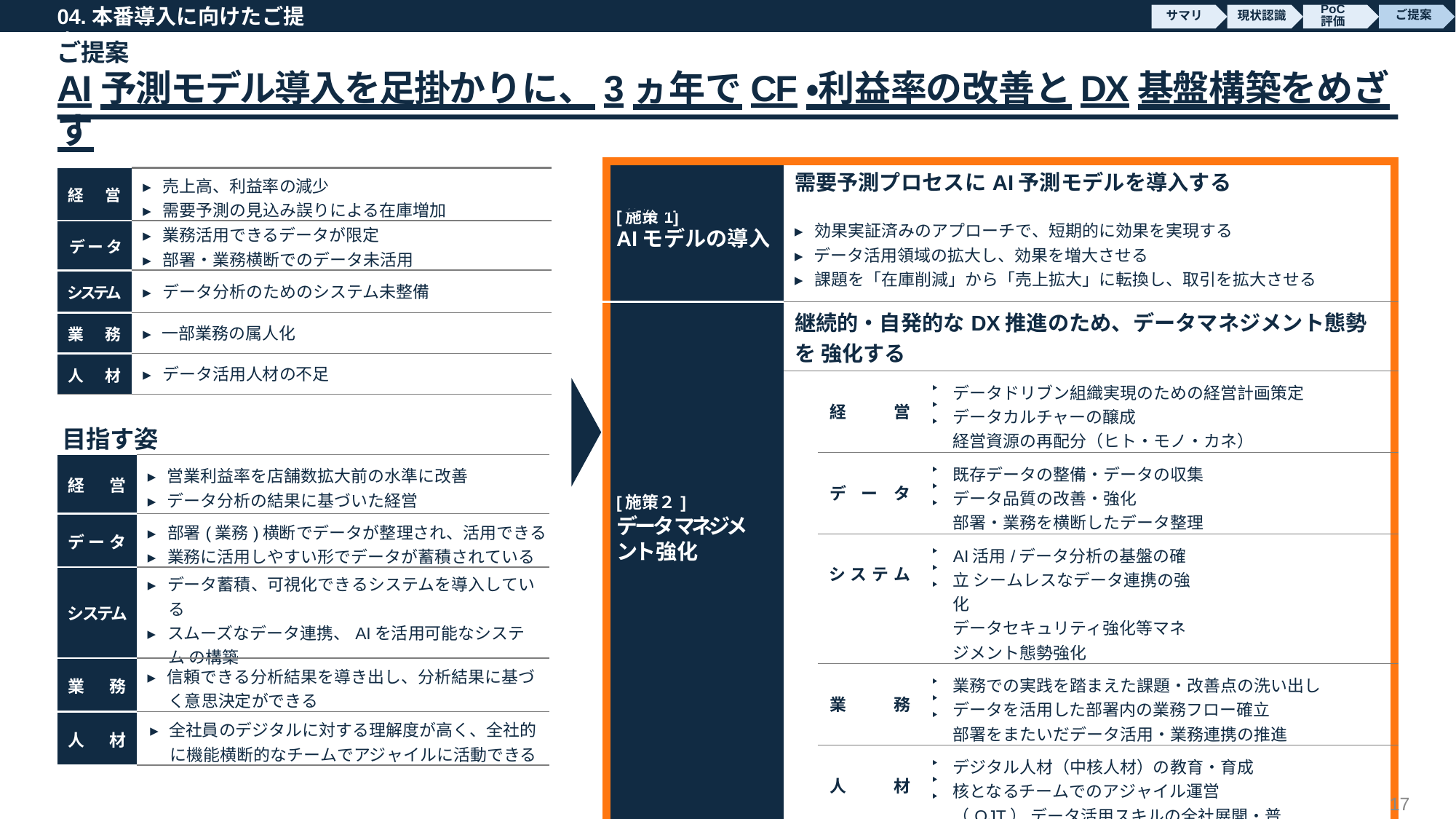

04.本番導入に向けたご提案
PoC
評価

ご提案
サマリ	現状認識
ご提案
AI予測モデル導入を足掛かりに、3ヵ年でCF・利益率の改善とDX基盤構築をめざす
課題	ご提案の概要
|  | 需要予測プロセスにAI予測モデルを導入する |  |  |  |  |  |
| --- | --- | --- | --- | --- | --- | --- |
| [施策1] AIモデルの導入 | ▸ 効果実証済みのアプローチで、短期的に効果を実現する ▸ データ活用領域の拡大し、効果を増大させる ▸ 課題を「在庫削減」から「売上拡大」に転換し、取引を拡大させる |  |  |  |  |  |
| [施策２] データマネジメン ト強化 | 継続的・自発的なDX推進のため、データマネジメント態勢を 強化する |  |  |  |  |  |
|  |  | 経 |  | 営 | ▸ ▸ ▸ | データドリブン組織実現のための経営計画策定 データカルチャーの醸成 経営資源の再配分（ヒト・モノ・カネ） |
|  |  | デ | ー | タ | ▸ ▸ ▸ | 既存データの整備・データの収集 データ品質の改善・強化 部署・業務を横断したデータ整理 |
|  |  | シ ス テ ム |  |  | ▸ ▸ ▸ | AI活用/データ分析の基盤の確立 シームレスなデータ連携の強化 データセキュリティ強化等マネジメント態勢強化 |
|  |  | 業 |  | 務 | ▸ ▸ ▸ | 業務での実践を踏まえた課題・改善点の洗い出し データを活用した部署内の業務フロー確立 部署をまたいだデータ活用・業務連携の推進 |
|  |  | 人 |  | 材 | ▸ ▸ ▸ | デジタル人材（中核人材）の教育・育成 核となるチームでのアジャイル運営（OJT） データ活用スキルの全社展開・普及 |
| 経 営 | ▸ 売上高、利益率の減少 ▸ 需要予測の見込み誤りによる在庫増加 |
| --- | --- |
| データ | ▸ 業務活用できるデータが限定 ▸ 部署・業務横断でのデータ未活用 |
| システム | ▸ データ分析のためのシステム未整備 |
| 業 務 | ▸ 一部業務の属人化 |
| 人 材 | ▸ データ活用人材の不足 |

目指す姿
| 経 営 | ▸ 営業利益率を店舗数拡大前の水準に改善 ▸ データ分析の結果に基づいた経営 |
| --- | --- |
| データ | ▸ 部署(業務)横断でデータが整理され、活用できる ▸ 業務に活用しやすい形でデータが蓄積されている |
| システム | ▸ データ蓄積、可視化できるシステムを導入してい る ▸ スムーズなデータ連携、AIを活用可能なシステム の構築 |
| 業 務 | ▸ 信頼できる分析結果を導き出し、分析結果に基づ く意思決定ができる |
| 人 材 | ▸ 全社員のデジタルに対する理解度が高く、全社的 に機能横断的なチームでアジャイルに活動できる |
17